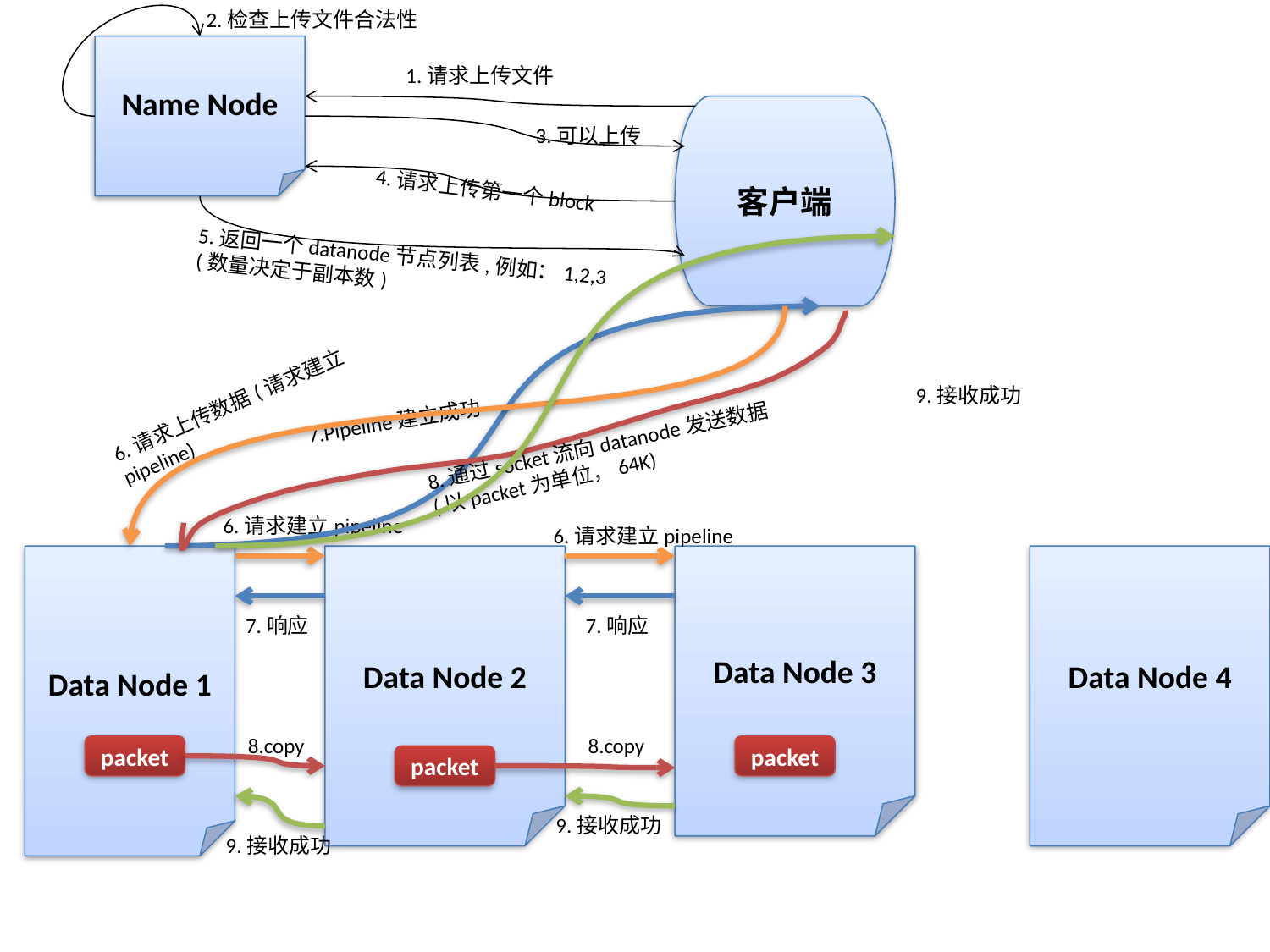

2.检查上传文件合法性
Name Node
1.请求上传文件
客户端
3.可以上传
4.请求上传第一个block
5.返回一个datanode节点列表,例如：1,2,3
(数量决定于副本数)

6.请求上传数据(请求建立pipeline)
9.接收成功
7.Pipeline建立成功
8.通过socket流向datanode发送数据
(以packet为单位，64K)
6.请求建立pipeline
6.请求建立pipeline
Data Node 1
Data Node 2
Data Node 3
Data Node 4
7.响应
7.响应
8.copy
8.copy
packet
packet
packet
9.接收成功
9.接收成功